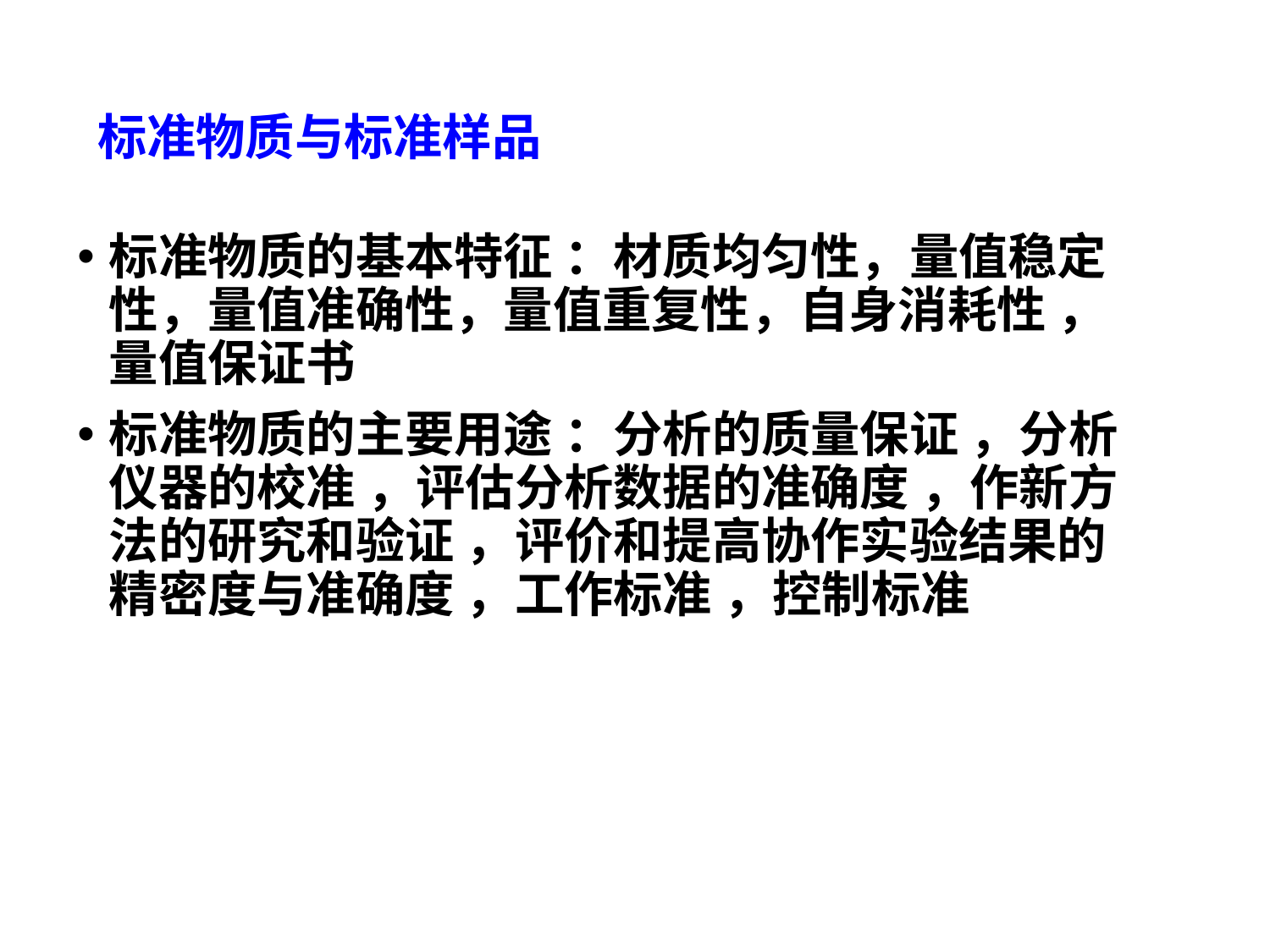

# 标准物质与标准样品
标准物质的基本特征 ：材质均匀性，量值稳定性，量值准确性，量值重复性，自身消耗性 ，量值保证书
标准物质的主要用途 ：分析的质量保证 ，分析仪器的校准 ，评估分析数据的准确度 ，作新方法的研究和验证 ，评价和提高协作实验结果的精密度与准确度 ，工作标准 ，控制标准